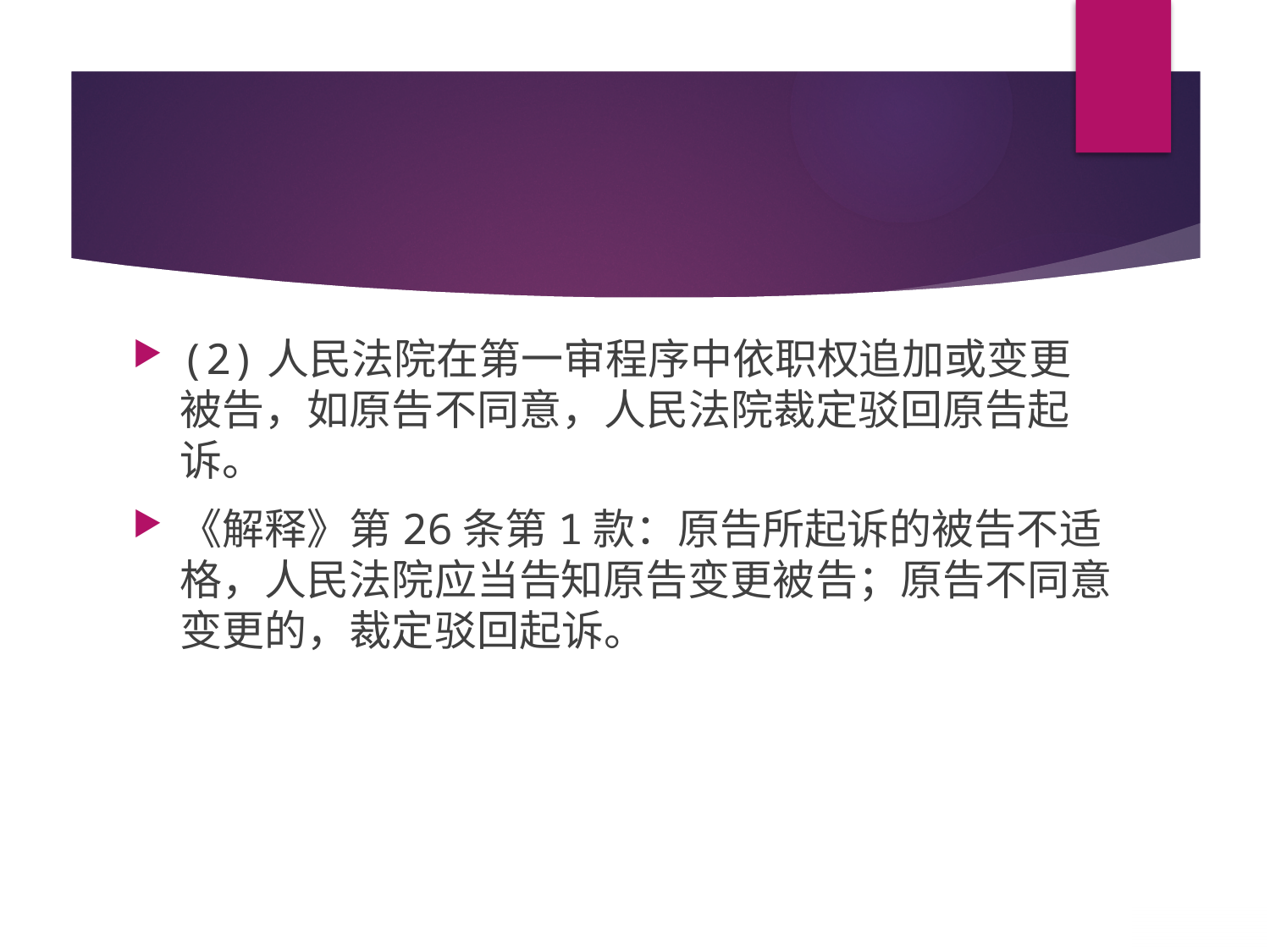

#
(2)人民法院在第一审程序中依职权追加或变更被告，如原告不同意，人民法院裁定驳回原告起诉。
《解释》第26条第1款：原告所起诉的被告不适格，人民法院应当告知原告变更被告；原告不同意变更的，裁定驳回起诉。